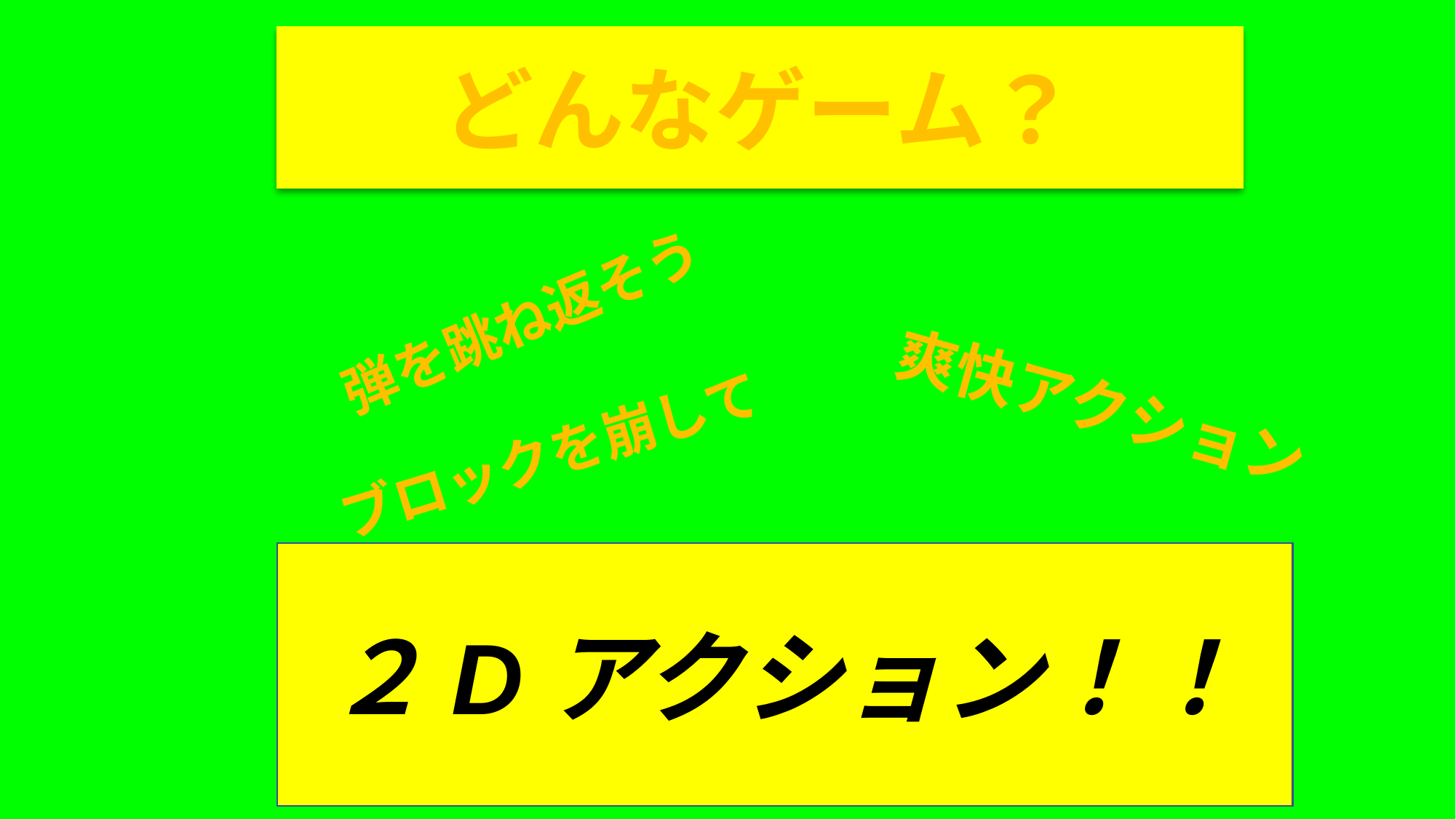

どんなゲーム？
弾を跳ね返そう
爽快アクション
ブロックを崩して
#
２Dアクション！！